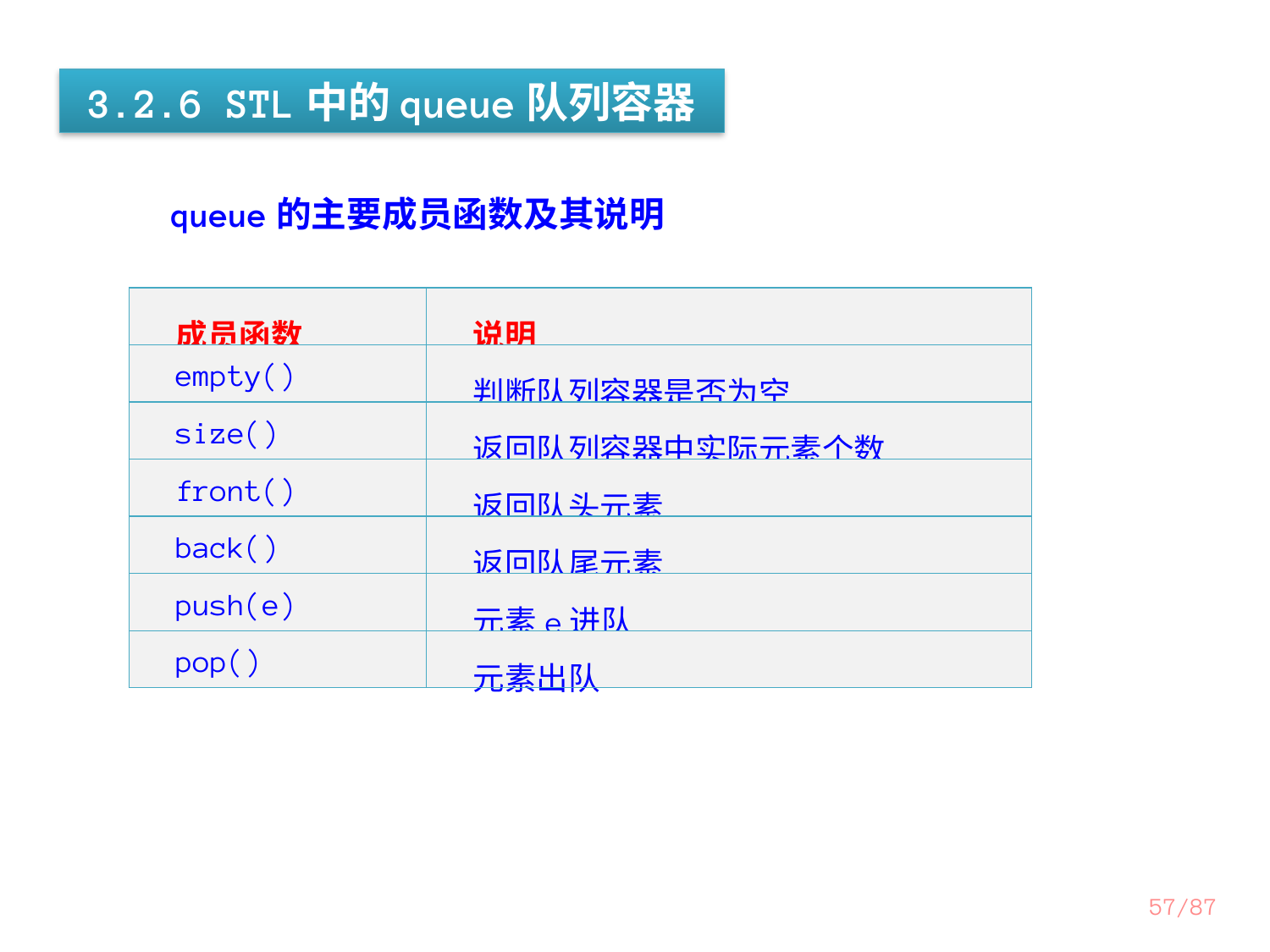

3.2.6 STL中的queue队列容器
queue的主要成员函数及其说明
| 成员函数 | 说明 |
| --- | --- |
| empty() | 判断队列容器是否为空 |
| size() | 返回队列容器中实际元素个数 |
| front() | 返回队头元素 |
| back() | 返回队尾元素 |
| push(e) | 元素e进队 |
| pop() | 元素出队 |
57/87